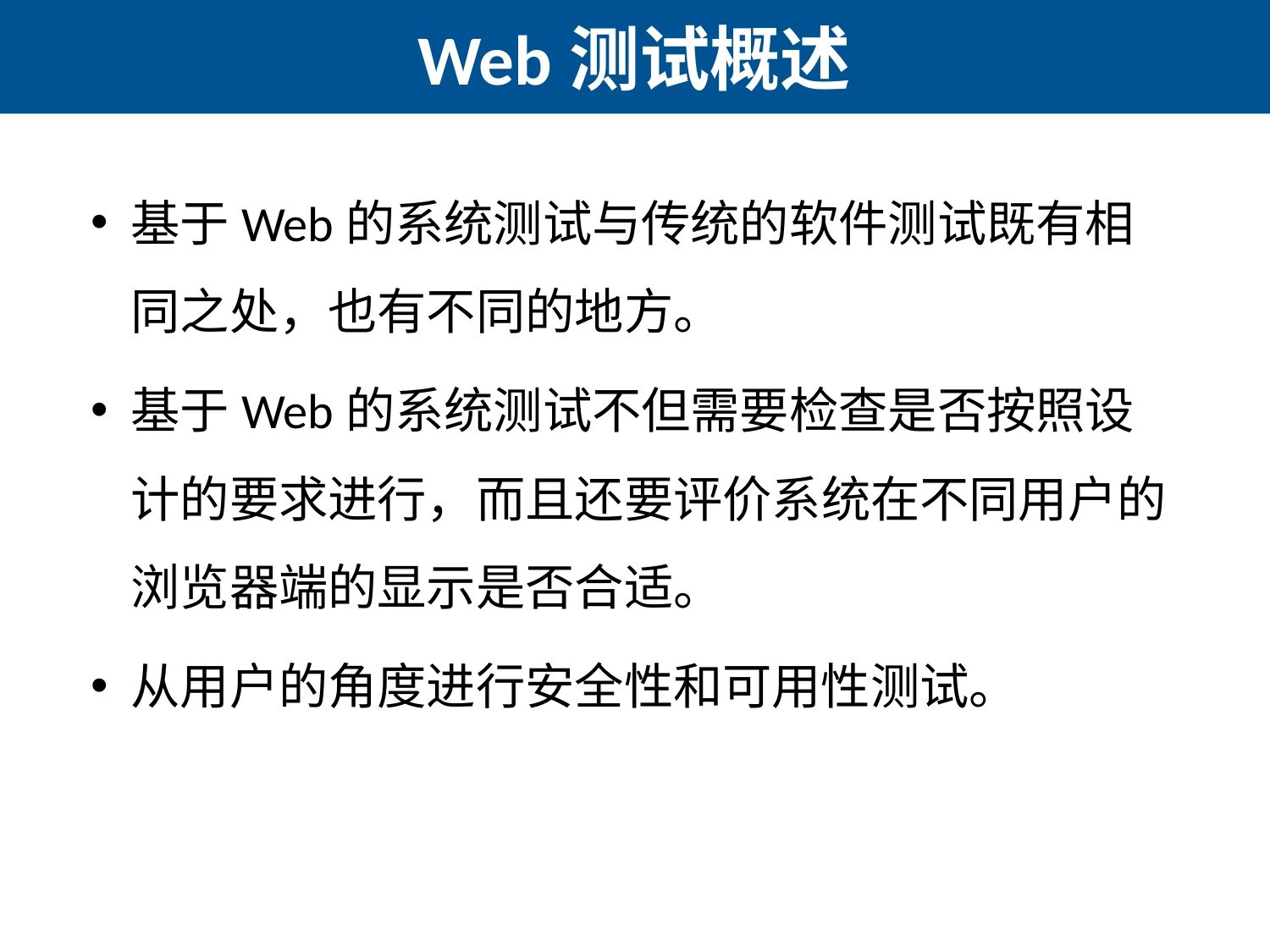

# Web测试概述
基于Web的系统测试与传统的软件测试既有相同之处，也有不同的地方。
基于Web的系统测试不但需要检查是否按照设计的要求进行，而且还要评价系统在不同用户的浏览器端的显示是否合适。
从用户的角度进行安全性和可用性测试。